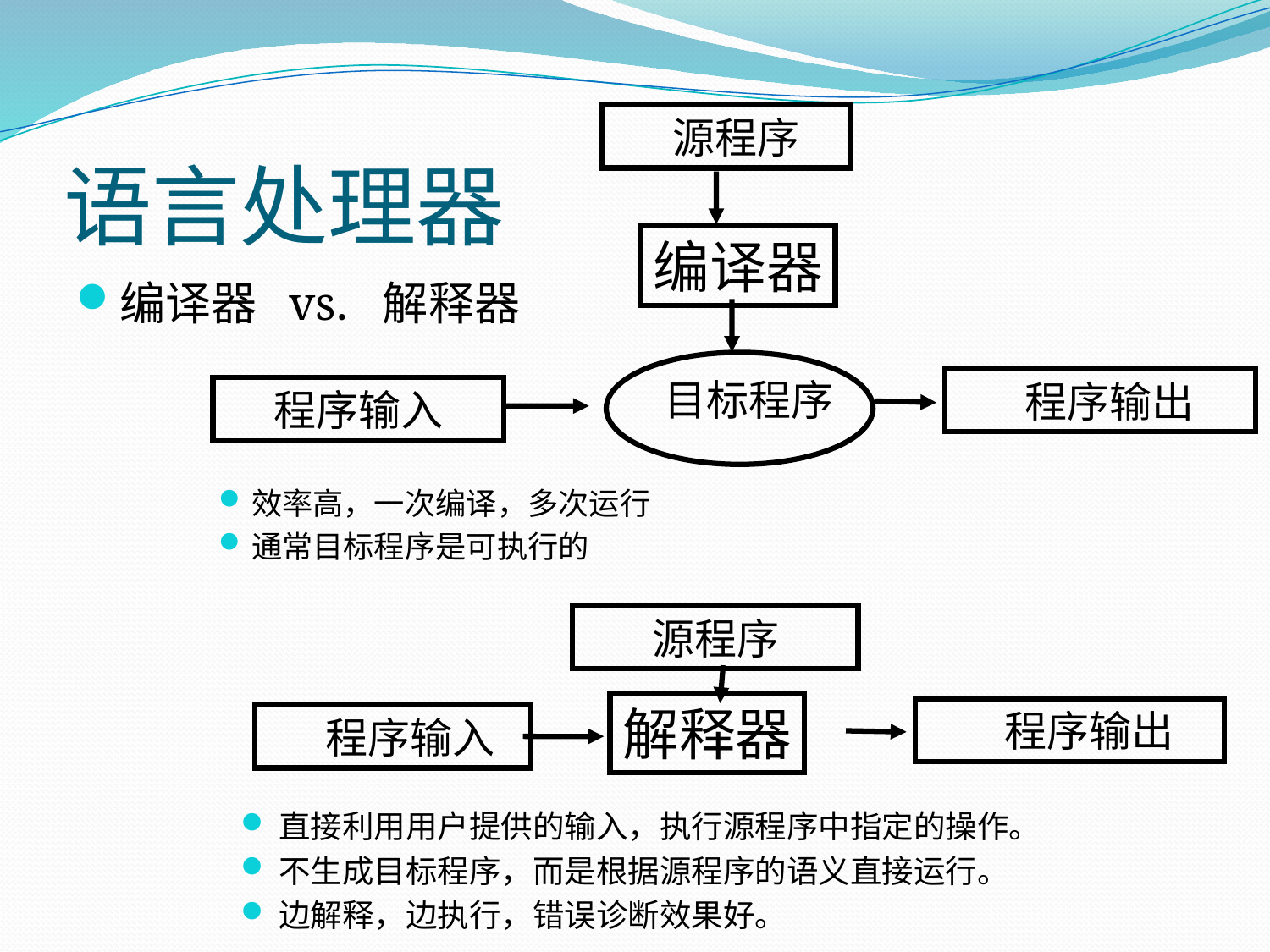

# 语言处理器
     源程序

编译器

      程序输出

     目标程序
    程序输入

效率高，一次编译，多次运行
通常目标程序是可执行的
编译器  vs.  解释器
      源程序

     程序输入

解释器
       程序输出

直接利用用户提供的输入，执行源程序中指定的操作。
不生成目标程序，而是根据源程序的语义直接运行。
边解释，边执行，错误诊断效果好。